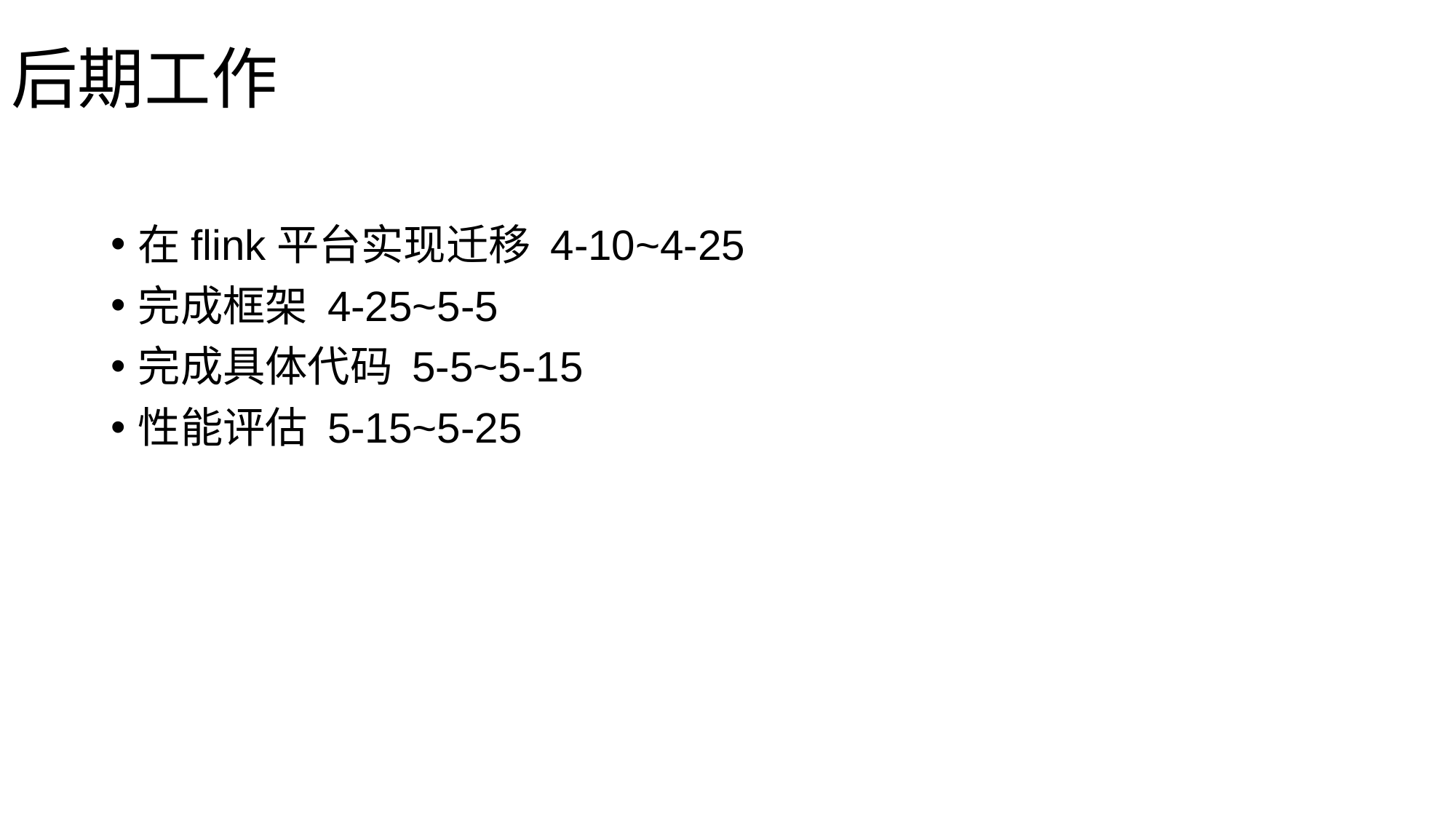

# 后期工作
在flink平台实现迁移 4-10~4-25
完成框架 4-25~5-5
完成具体代码 5-5~5-15
性能评估 5-15~5-25